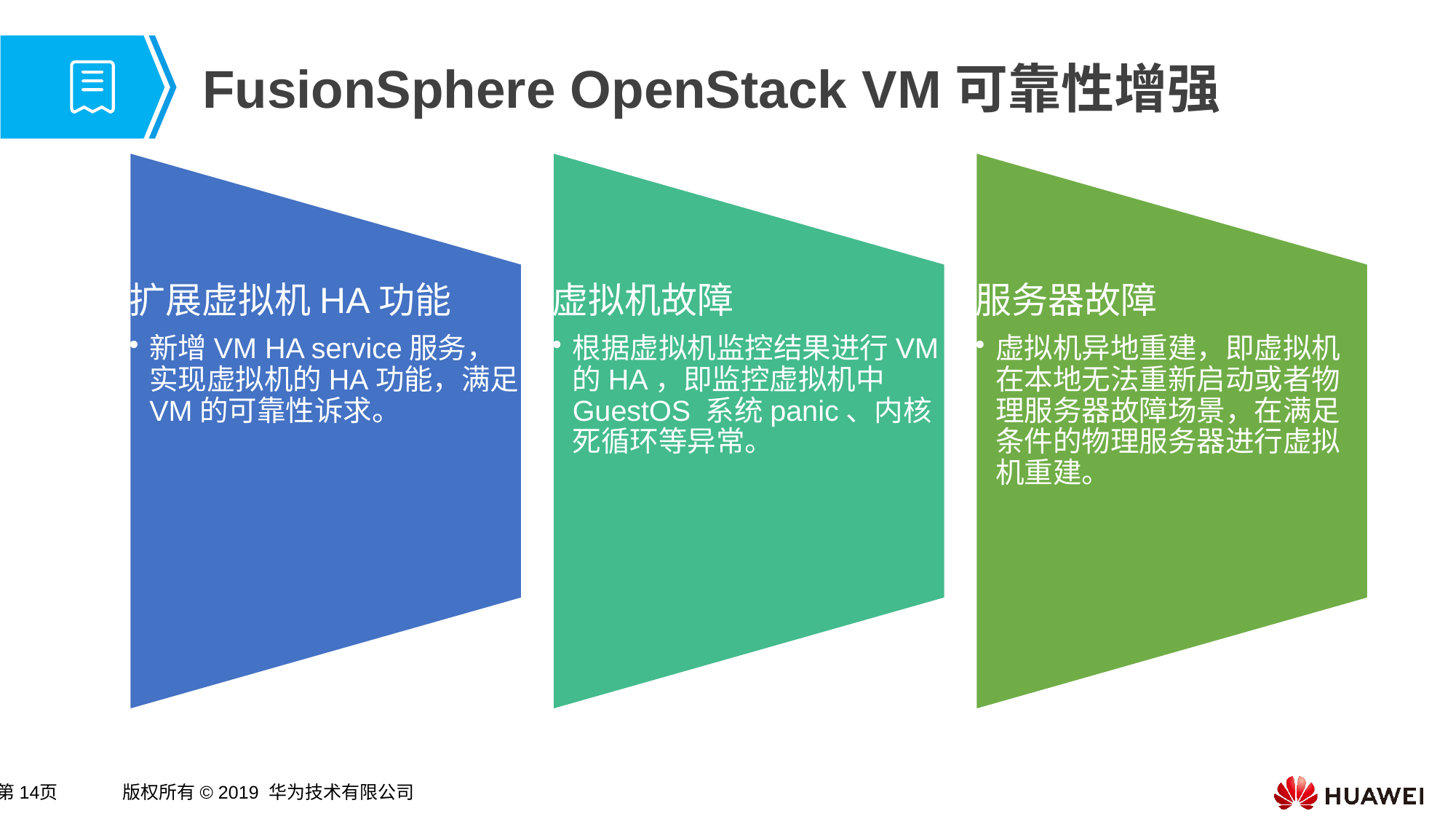

# FusionSphere OpenStack VM可靠性增强
扩展虚拟机HA功能
新增VM HA service服务，实现虚拟机的HA功能，满足VM的可靠性诉求。
虚拟机故障
根据虚拟机监控结果进行VM的HA，即监控虚拟机中GuestOS 系统panic、内核死循环等异常。
服务器故障
虚拟机异地重建，即虚拟机在本地无法重新启动或者物理服务器故障场景，在满足条件的物理服务器进行虚拟机重建。